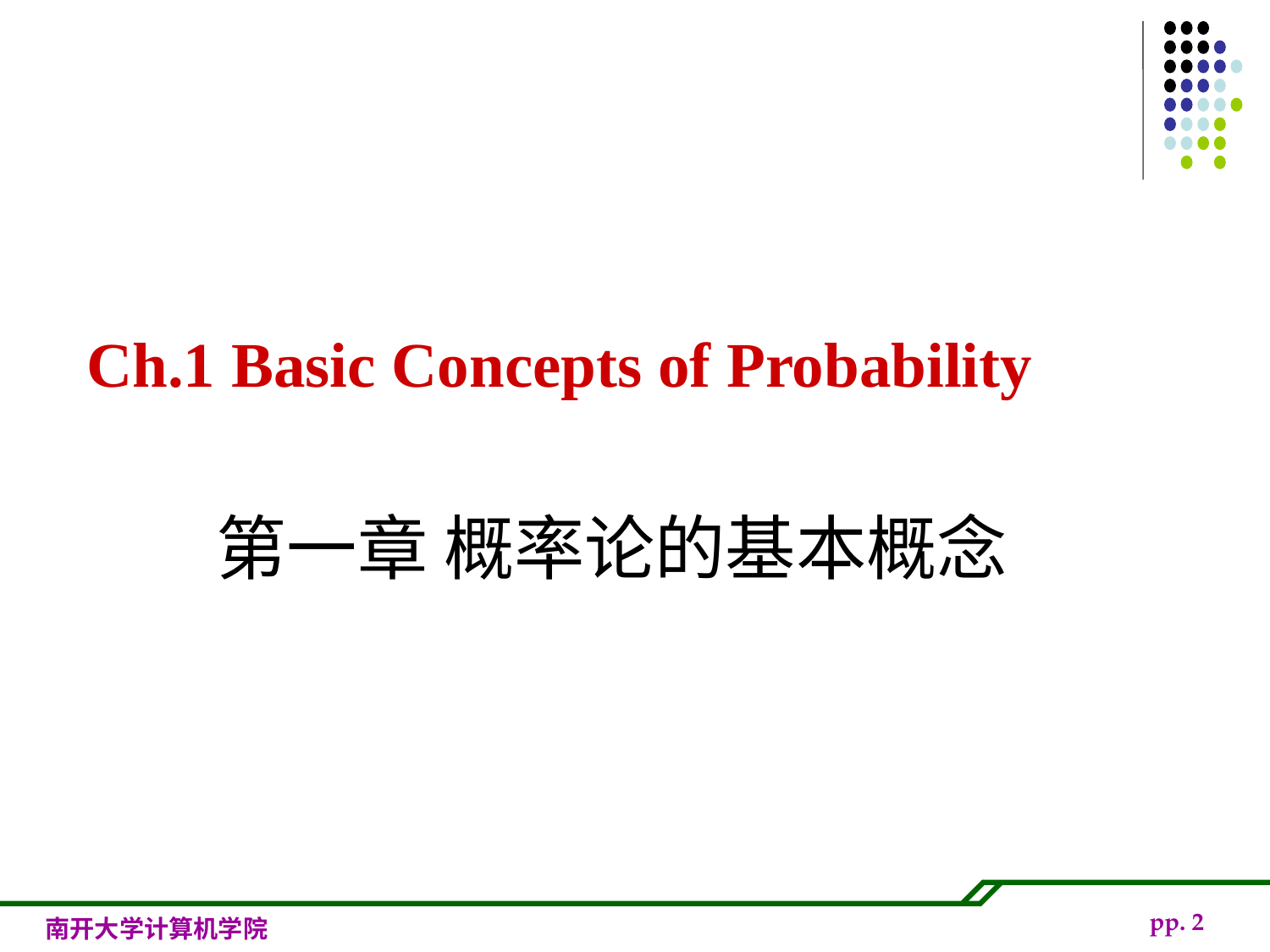

Ch.1 Basic Concepts of Probability
第一章 概率论的基本概念
pp. 2